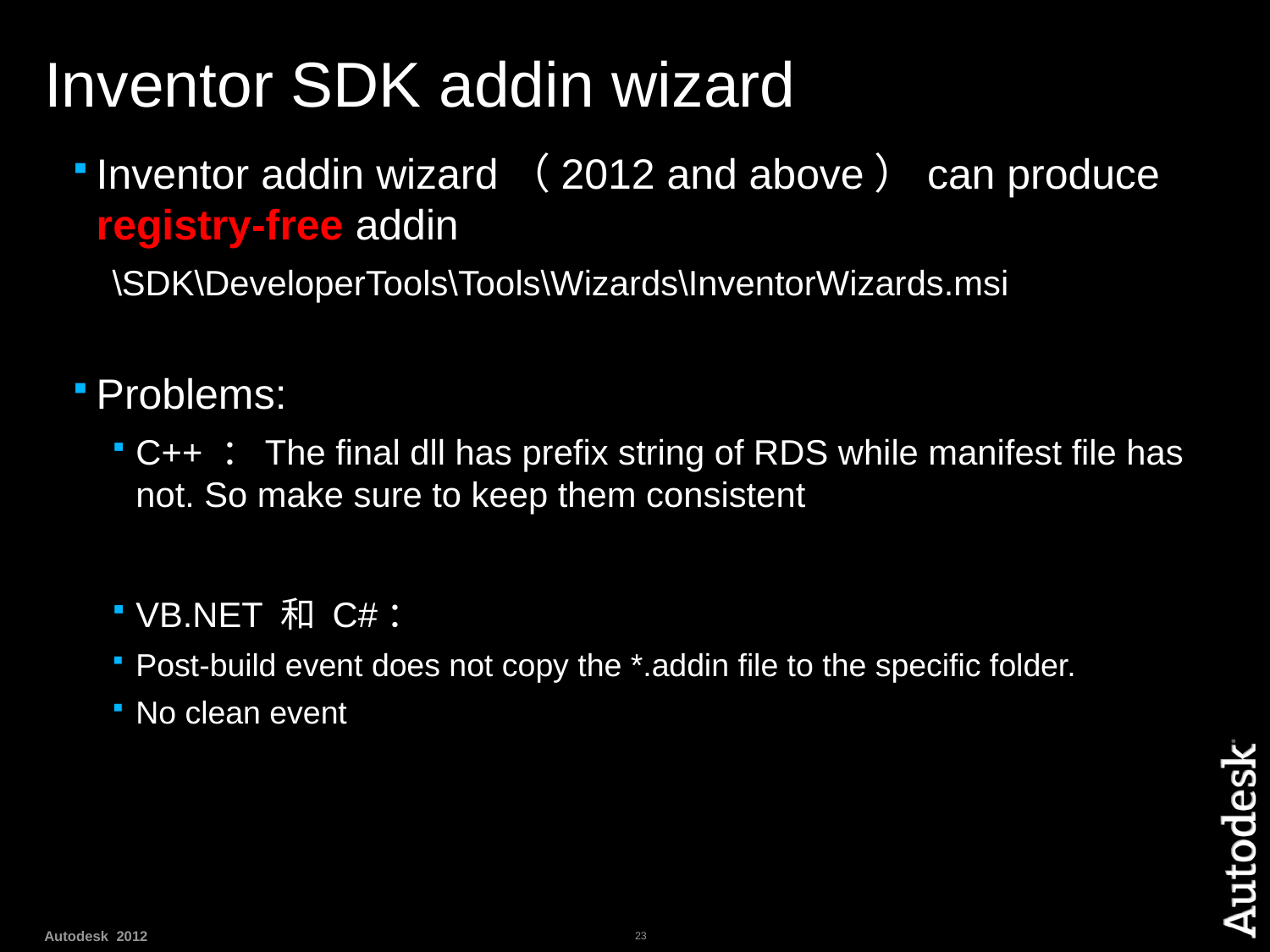

# Inventor SDK addin wizard
Inventor addin wizard（2012 and above）can produce registry-free addin
\SDK\DeveloperTools\Tools\Wizards\InventorWizards.msi

Problems:
C++ ：The final dll has prefix string of RDS while manifest file has not. So make sure to keep them consistent

VB.NET 和 C#：
Post-build event does not copy the *.addin file to the specific folder.
No clean event